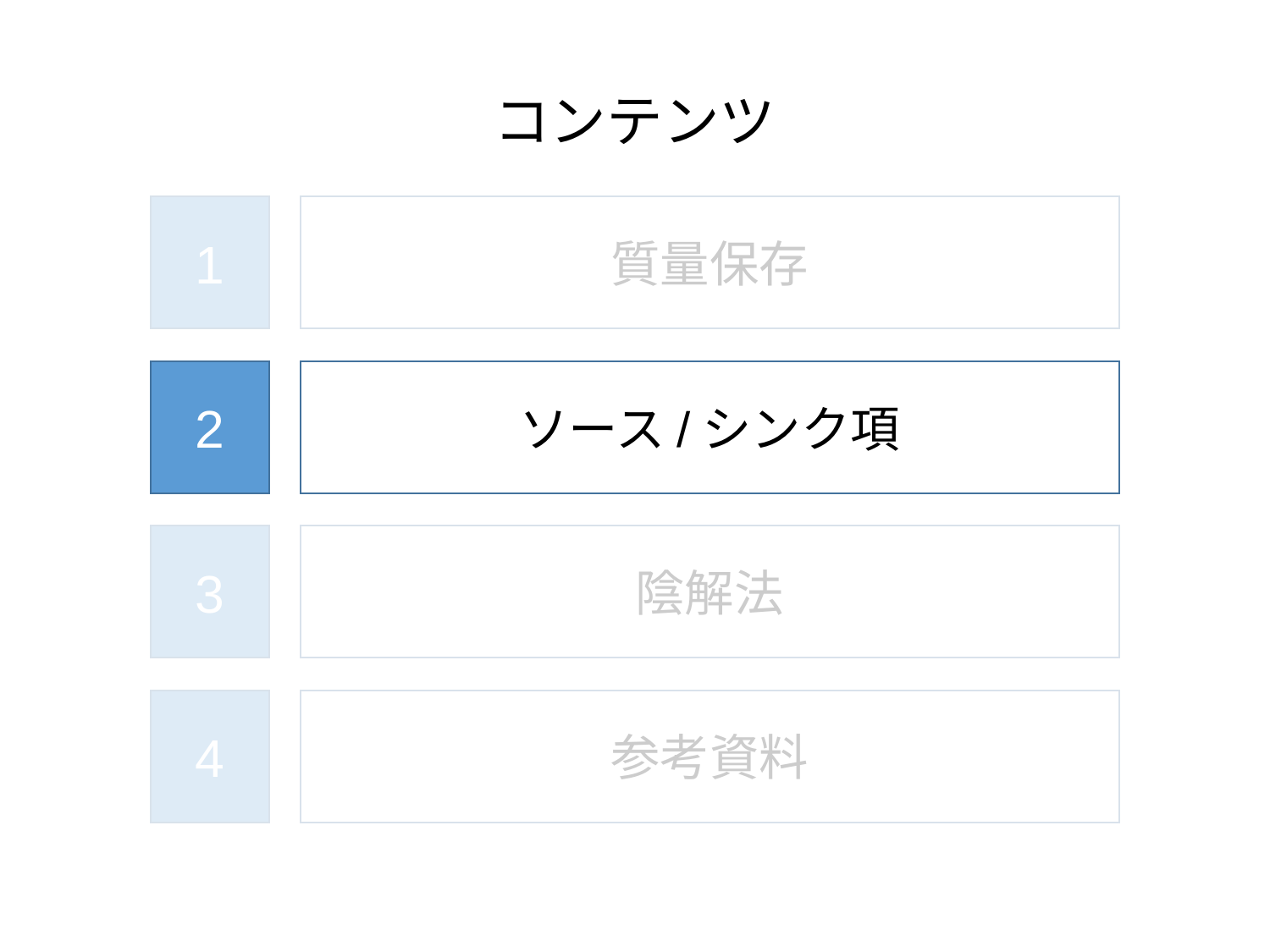

コンテンツ

1
質量保存
2
ソース/シンク項

3
陰解法
4
参考資料